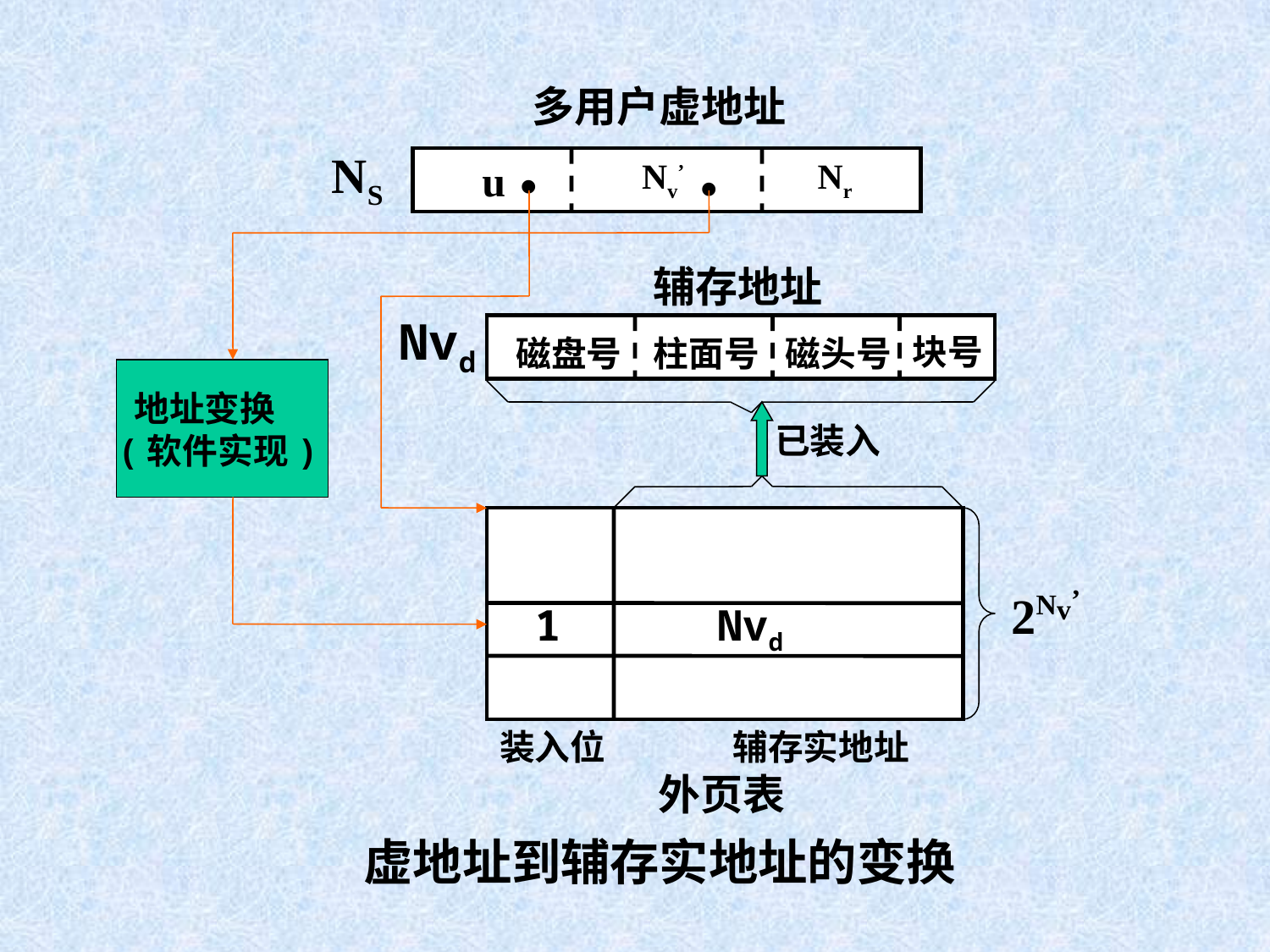

多用户虚地址
NS

u
•

Nv’

Nr
•

辅存地址

Nvd

块号
磁盘号
柱面号
磁头号

 地址变换
(软件实现)

已装入

2Nv’
1
Nvd

装入位
辅存实地址
外页表
虚地址到辅存实地址的变换